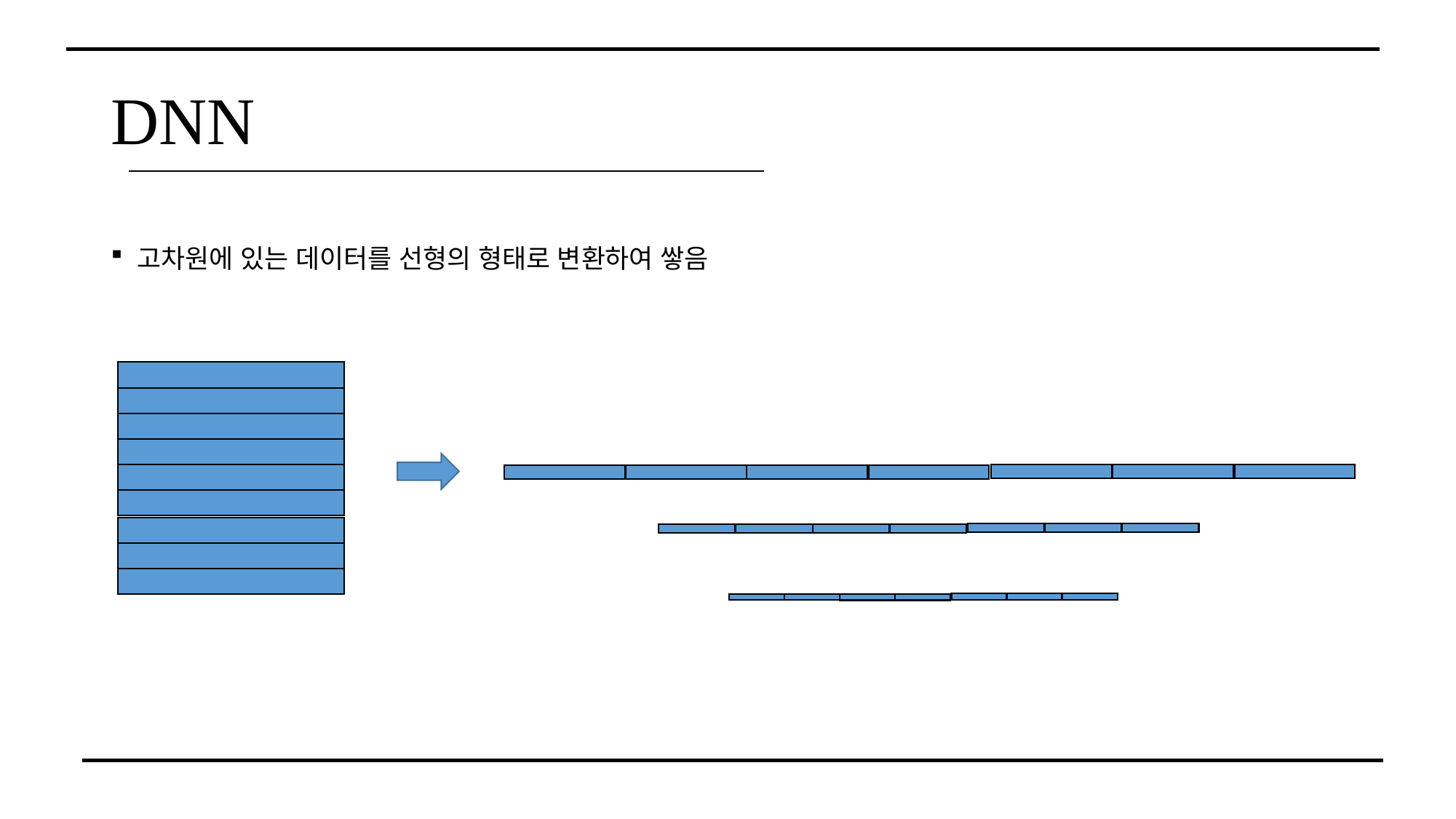

# DNN
고차원에 있는 데이터를 선형의 형태로 변환하여 쌓음